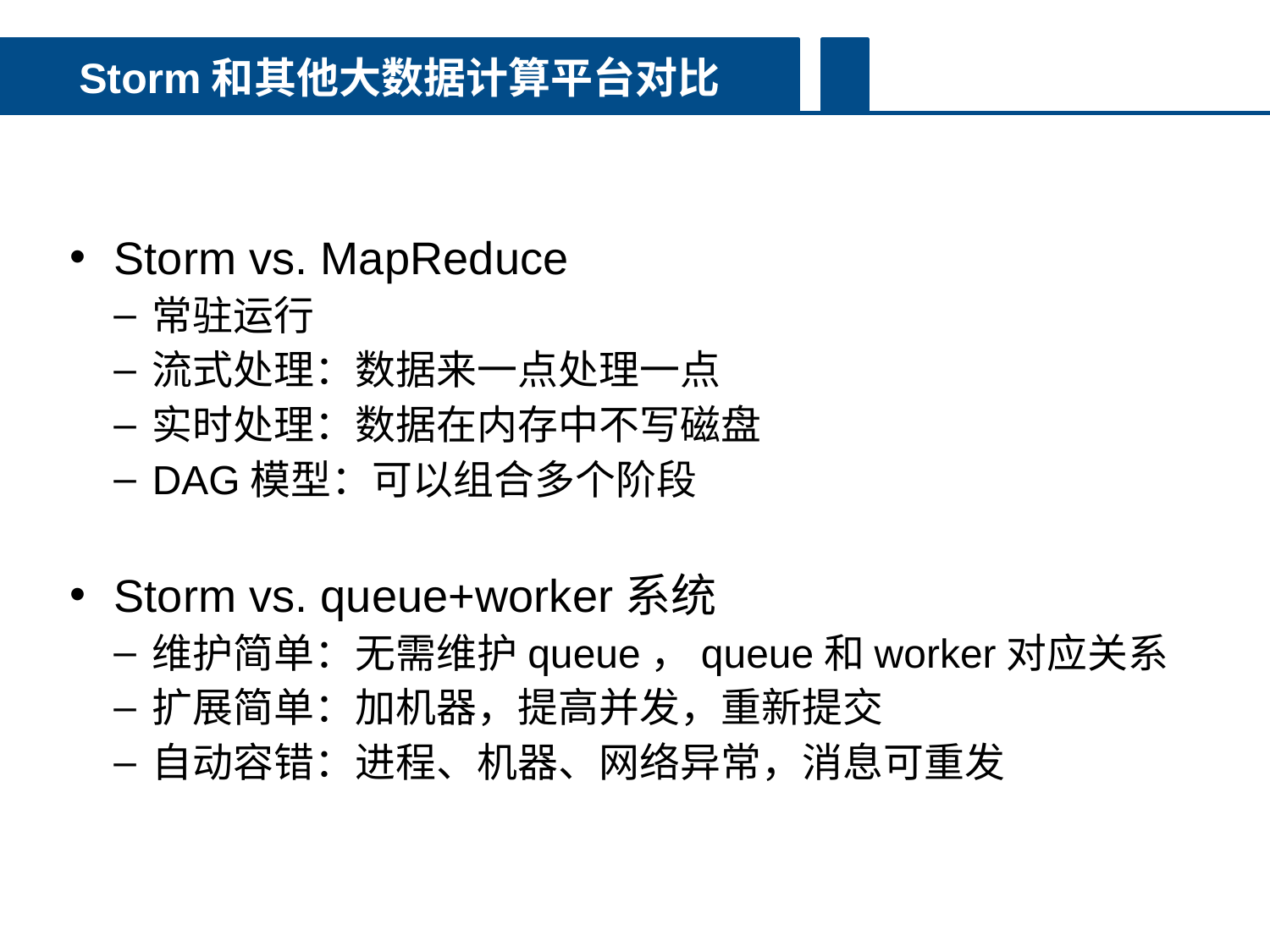

Storm和其他大数据计算平台对比

Storm vs. MapReduce
常驻运行
流式处理：数据来一点处理一点
实时处理：数据在内存中不写磁盘
DAG模型：可以组合多个阶段

Storm vs. queue+worker系统
维护简单：无需维护queue，queue和worker对应关系
扩展简单：加机器，提高并发，重新提交
自动容错：进程、机器、网络异常，消息可重发